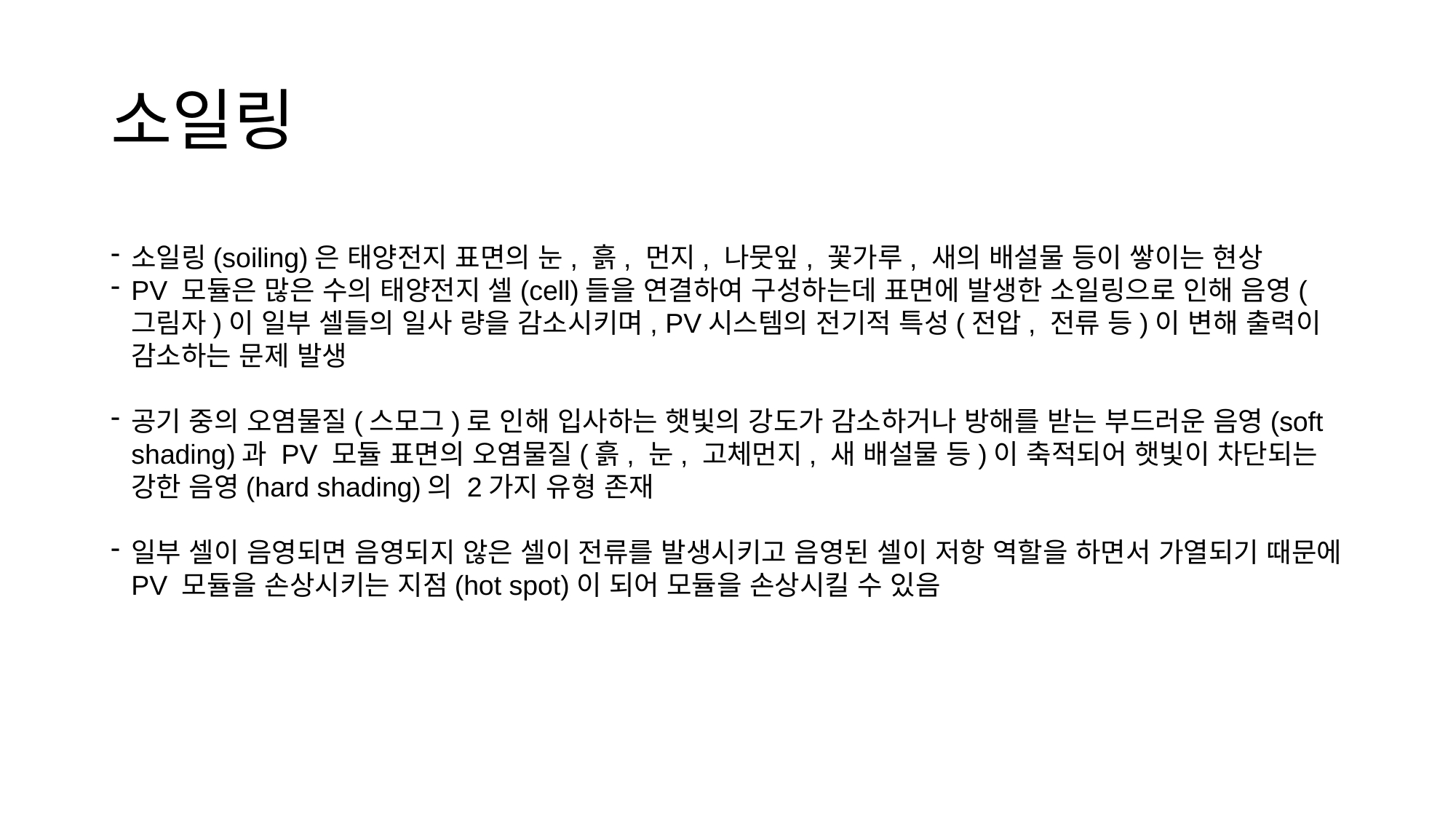

# 소일링
소일링(soiling)은 태양전지 표면의 눈, 흙, 먼지, 나뭇잎, 꽃가루, 새의 배설물 등이 쌓이는 현상
PV 모듈은 많은 수의 태양전지 셀(cell)들을 연결하여 구성하는데 표면에 발생한 소일링으로 인해 음영(그림자)이 일부 셀들의 일사 량을 감소시키며, PV시스템의 전기적 특성(전압, 전류 등)이 변해 출력이 감소하는 문제 발생

공기 중의 오염물질(스모그)로 인해 입사하는 햇빛의 강도가 감소하거나 방해를 받는 부드러운 음영(soft shading)과 PV 모듈 표면의 오염물질(흙, 눈, 고체먼지, 새 배설물 등)이 축적되어 햇빛이 차단되는 강한 음영(hard shading)의 2가지 유형 존재

일부 셀이 음영되면 음영되지 않은 셀이 전류를 발생시키고 음영된 셀이 저항 역할을 하면서 가열되기 때문에 PV 모듈을 손상시키는 지점(hot spot)이 되어 모듈을 손상시킬 수 있음